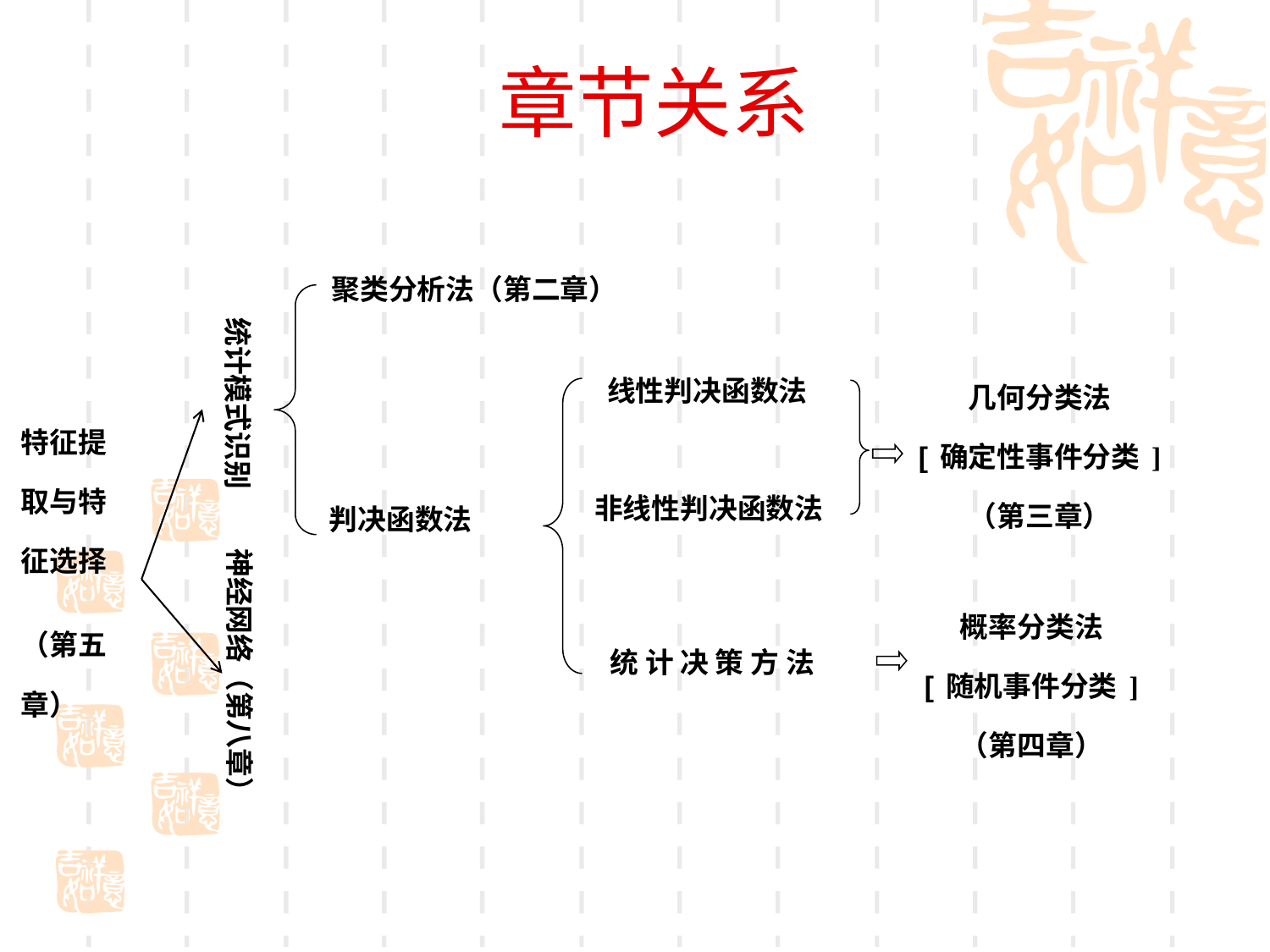

章节关系
聚类分析法（第二章）

统计模式识别
特征提取与特征选择
（第五章）
线性判决函数法

几何分类法
[确定性事件分类]
（第三章）

非线性判决函数法
判决函数法

神经网络（第八章）
概率分类法
[随机事件分类]
（第四章）
统 计 决 策 方 法